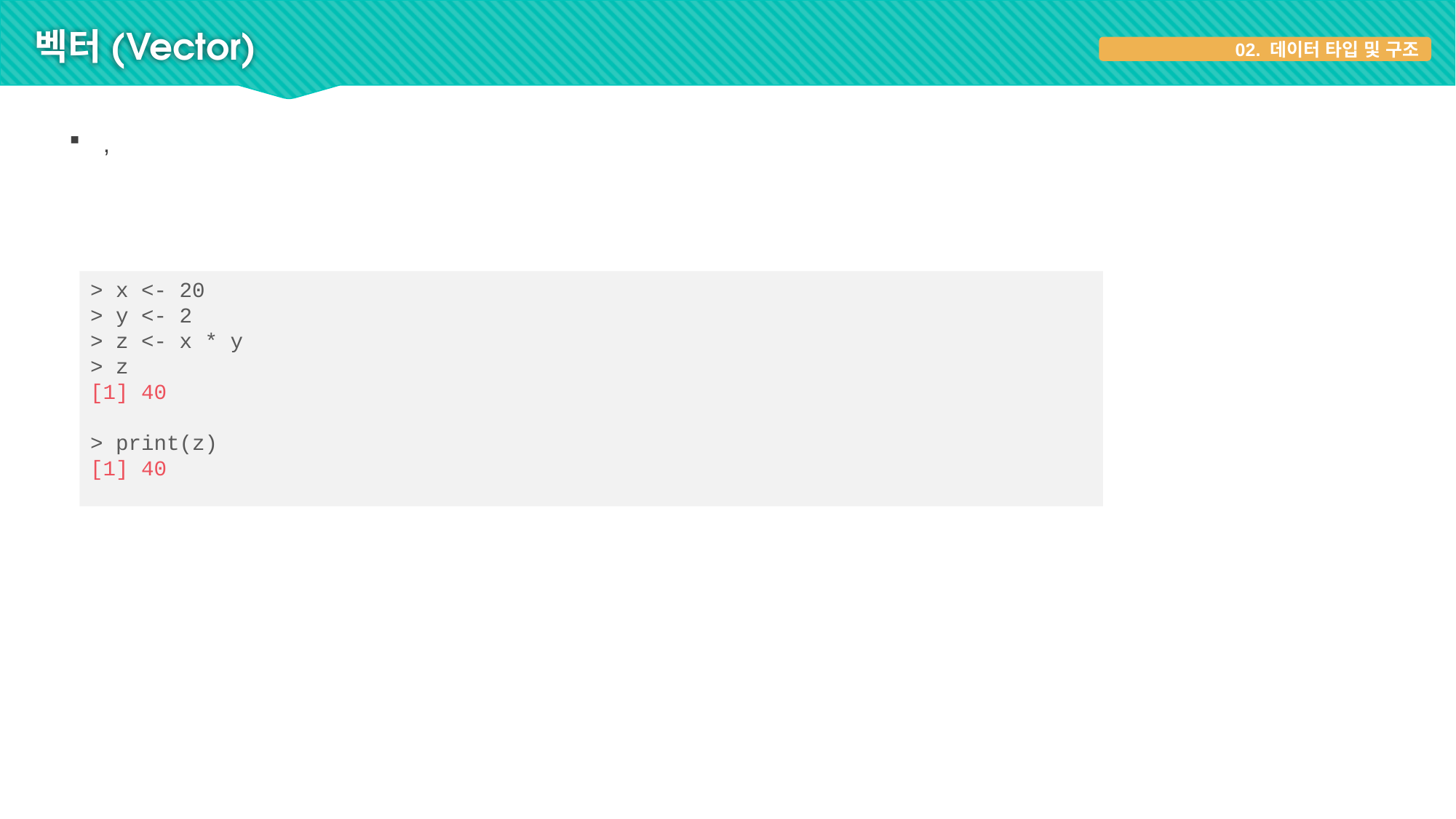

# 벡터(Vector)
02. 데이터 타입 및 구조
,
> x <- 20
> y <- 2
> z <- x * y
> z
[1] 40

> print(z)
[1] 40